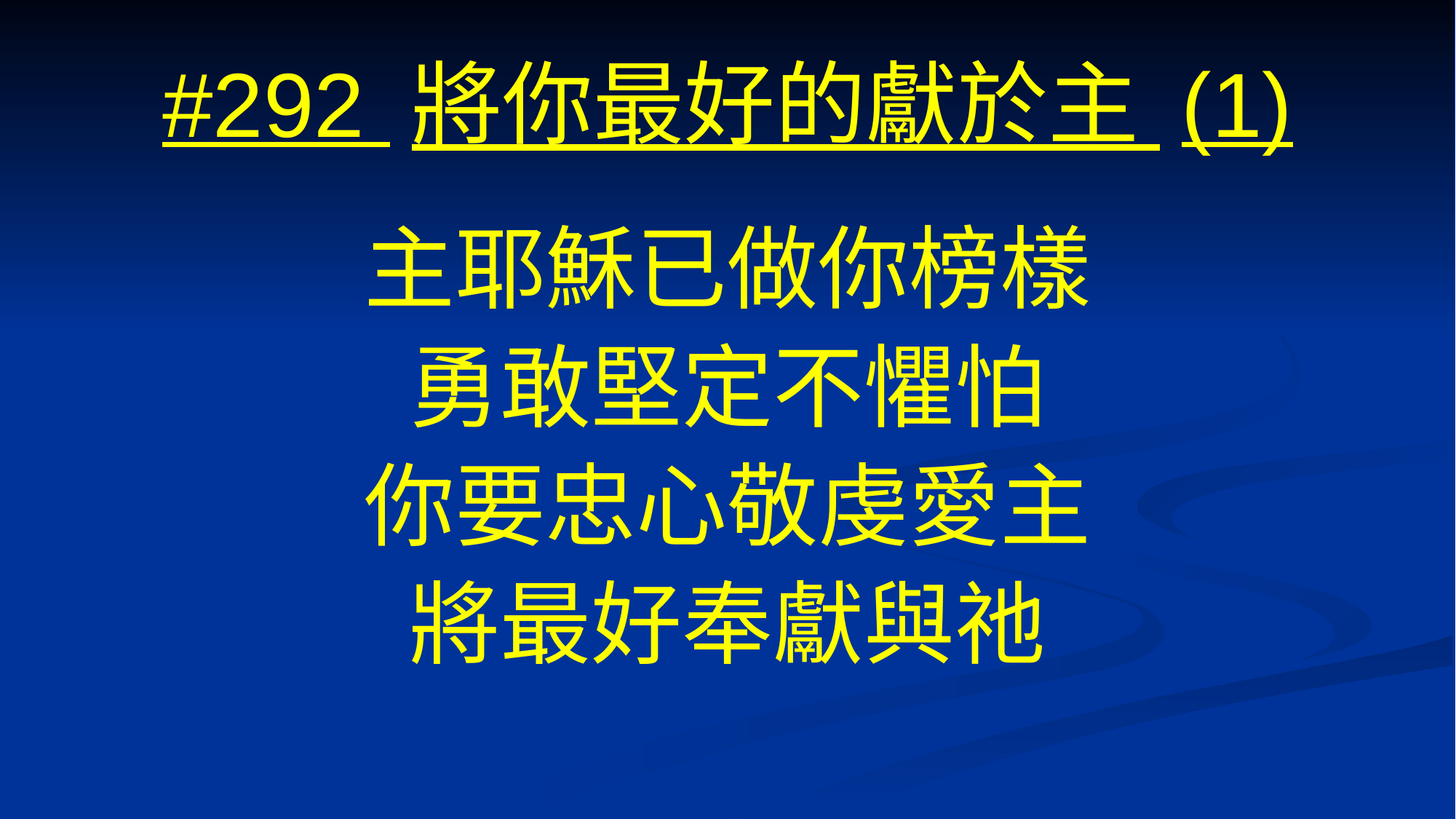

# #292 將你最好的獻於主 (1)
主耶穌已做你榜樣
勇敢堅定不懼怕
你要忠心敬虔愛主
將最好奉獻與祂